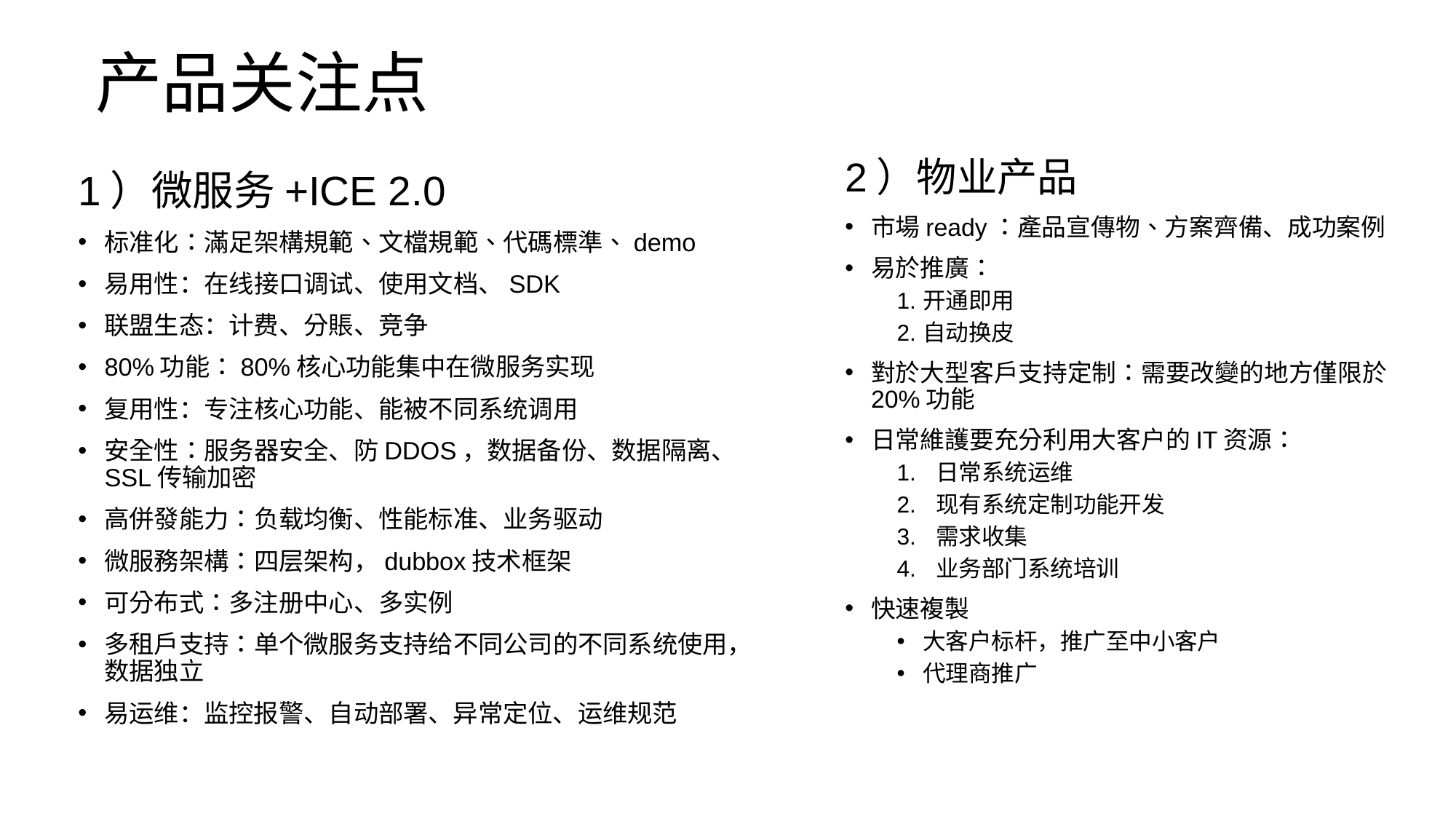

# 产品关注点
2）物业产品
市場ready：產品宣傳物、方案齊備、成功案例
易於推廣：
开通即用
自动换皮
對於大型客戶支持定制：需要改變的地方僅限於20%功能
日常維護要充分利用大客户的IT资源：
日常系统运维
现有系统定制功能开发
需求收集
业务部门系统培训
快速複製
大客户标杆，推广至中小客户
代理商推广

1）微服务+ICE 2.0
标准化：滿足架構規範、文檔規範、代碼標準、demo
易用性：在线接口调试、使用文档、SDK
联盟生态：计费、分賬、竞争
80%功能：80%核心功能集中在微服务实现
复用性：专注核心功能、能被不同系统调用
安全性：服务器安全、防DDOS，数据备份、数据隔离、SSL传输加密
高併發能力：负载均衡、性能标准、业务驱动
微服務架構：四层架构，dubbox技术框架
可分布式：多注册中心、多实例
多租戶支持：单个微服务支持给不同公司的不同系统使用，数据独立
易运维：监控报警、自动部署、异常定位、运维规范